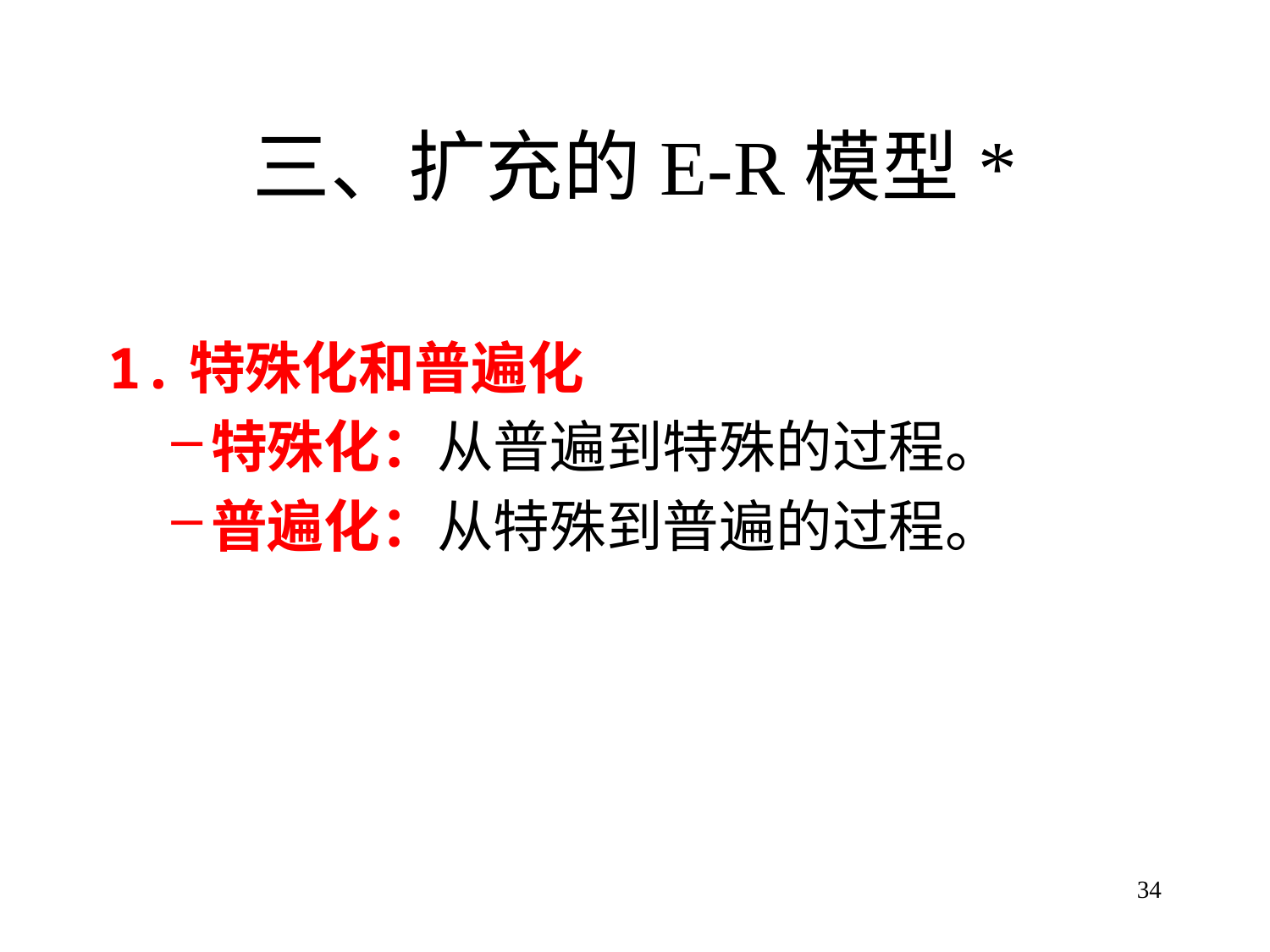

# 三、扩充的E-R模型*
1.特殊化和普遍化
特殊化：从普遍到特殊的过程。
普遍化：从特殊到普遍的过程。

34